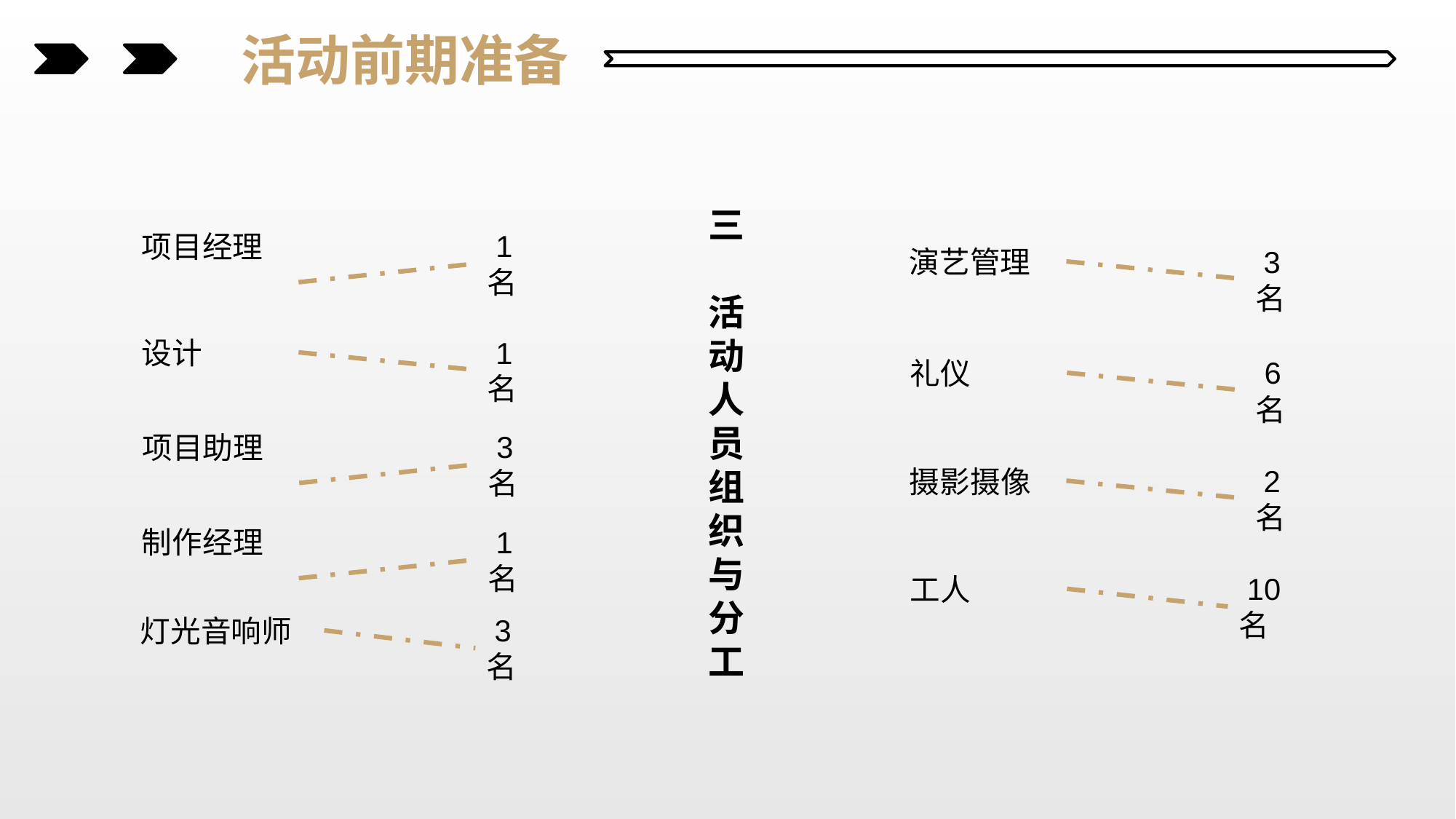

活动前期准备

三   活动人员组织与分工
 1名
项目经理
 3名
演艺管理
 1名
设计
 6名
礼仪
 3名
项目助理
 2名
摄影摄像
 1名
制作经理
 10名
工人
 3名
灯光音响师